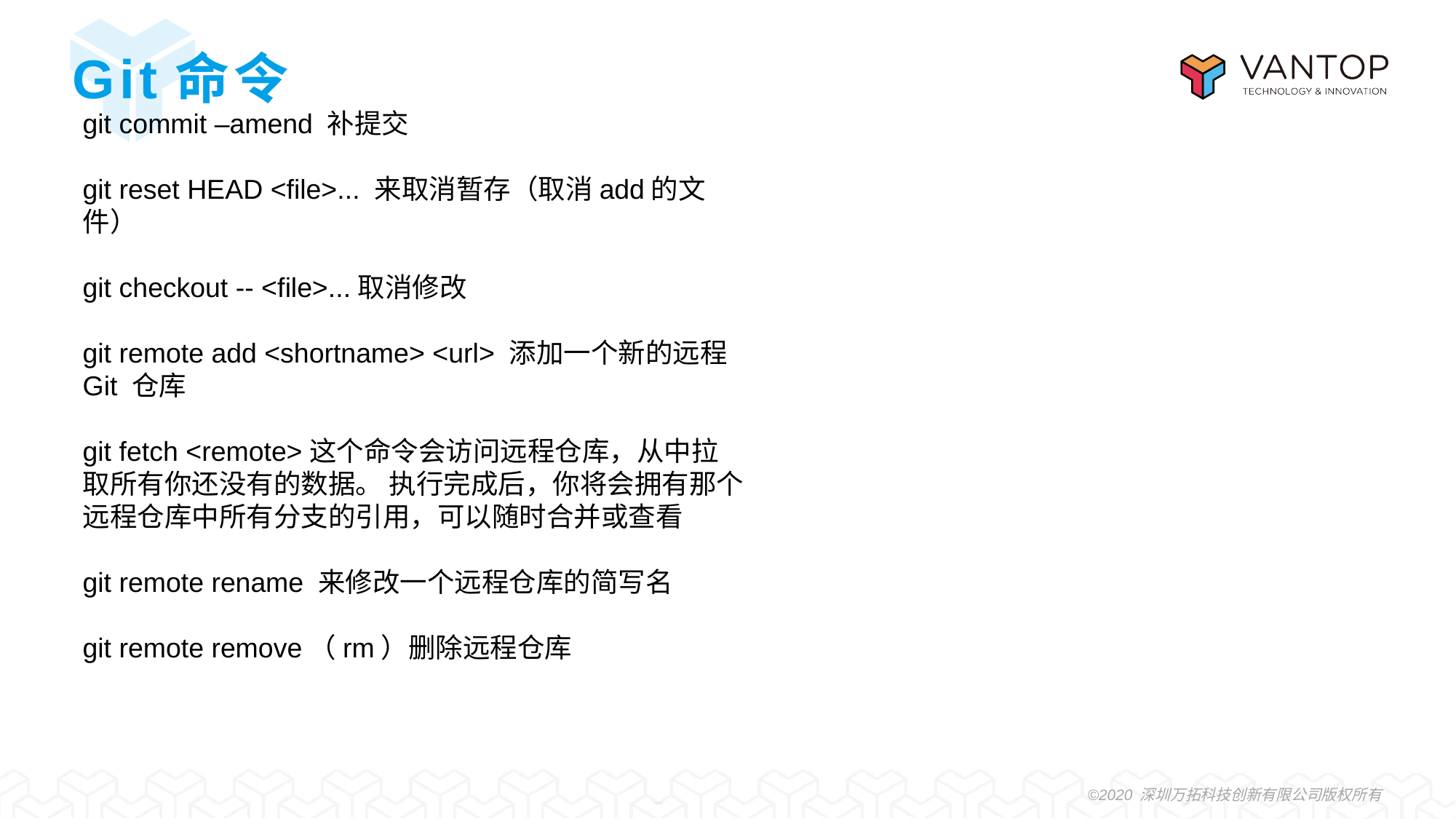

# Git命令
git commit –amend 补提交

git reset HEAD <file>... 来取消暂存（取消add的文件）

git checkout -- <file>...取消修改

git remote add <shortname> <url> 添加一个新的远程 Git 仓库

git fetch <remote>这个命令会访问远程仓库，从中拉取所有你还没有的数据。 执行完成后，你将会拥有那个远程仓库中所有分支的引用，可以随时合并或查看

git remote rename 来修改一个远程仓库的简写名

git remote remove（rm）删除远程仓库